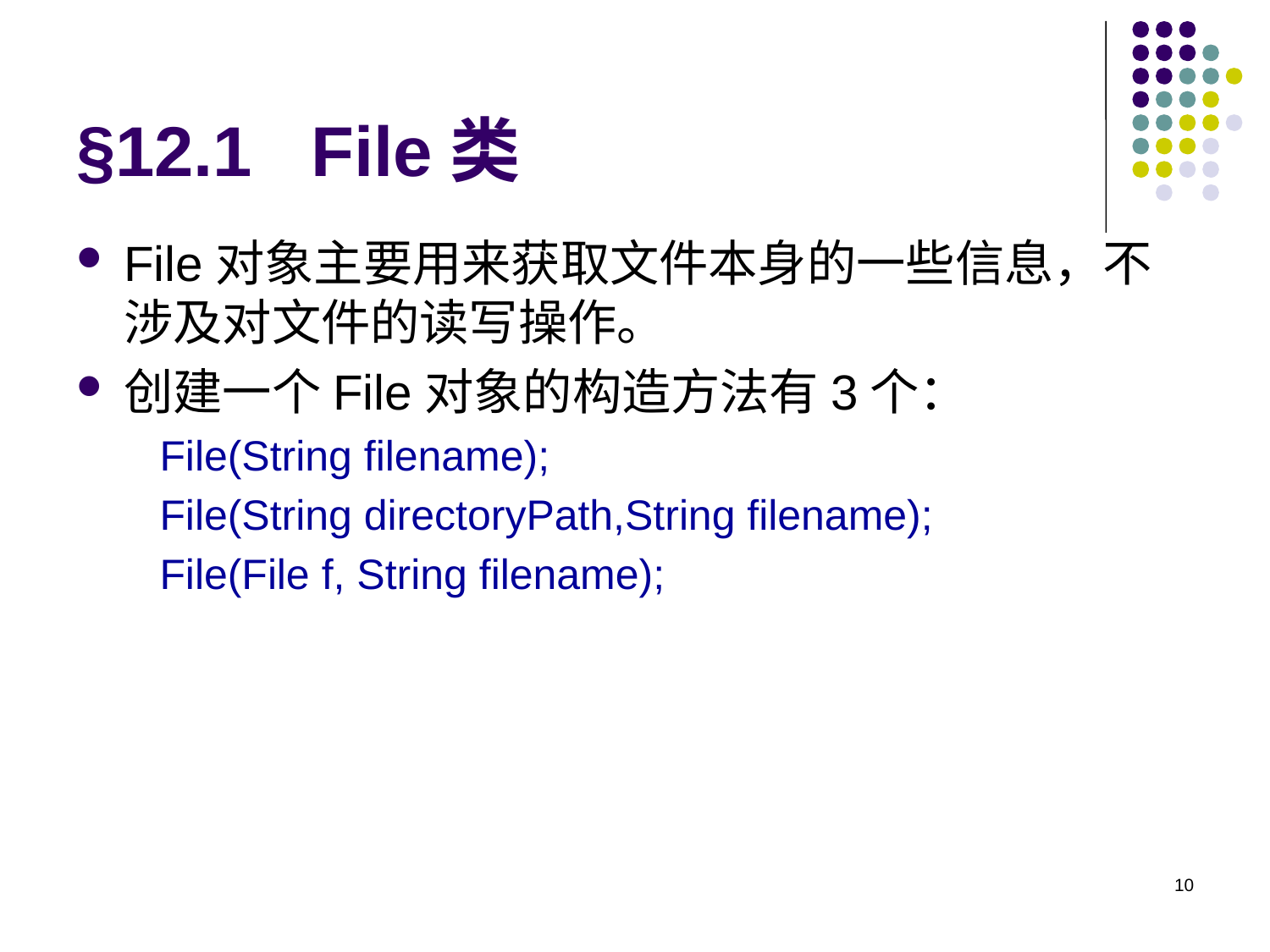

# §12.1   File类
File对象主要用来获取文件本身的一些信息，不涉及对文件的读写操作。
创建一个File对象的构造方法有3个：
   File(String filename);
   File(String directoryPath,String filename);
   File(File f, String filename);
10